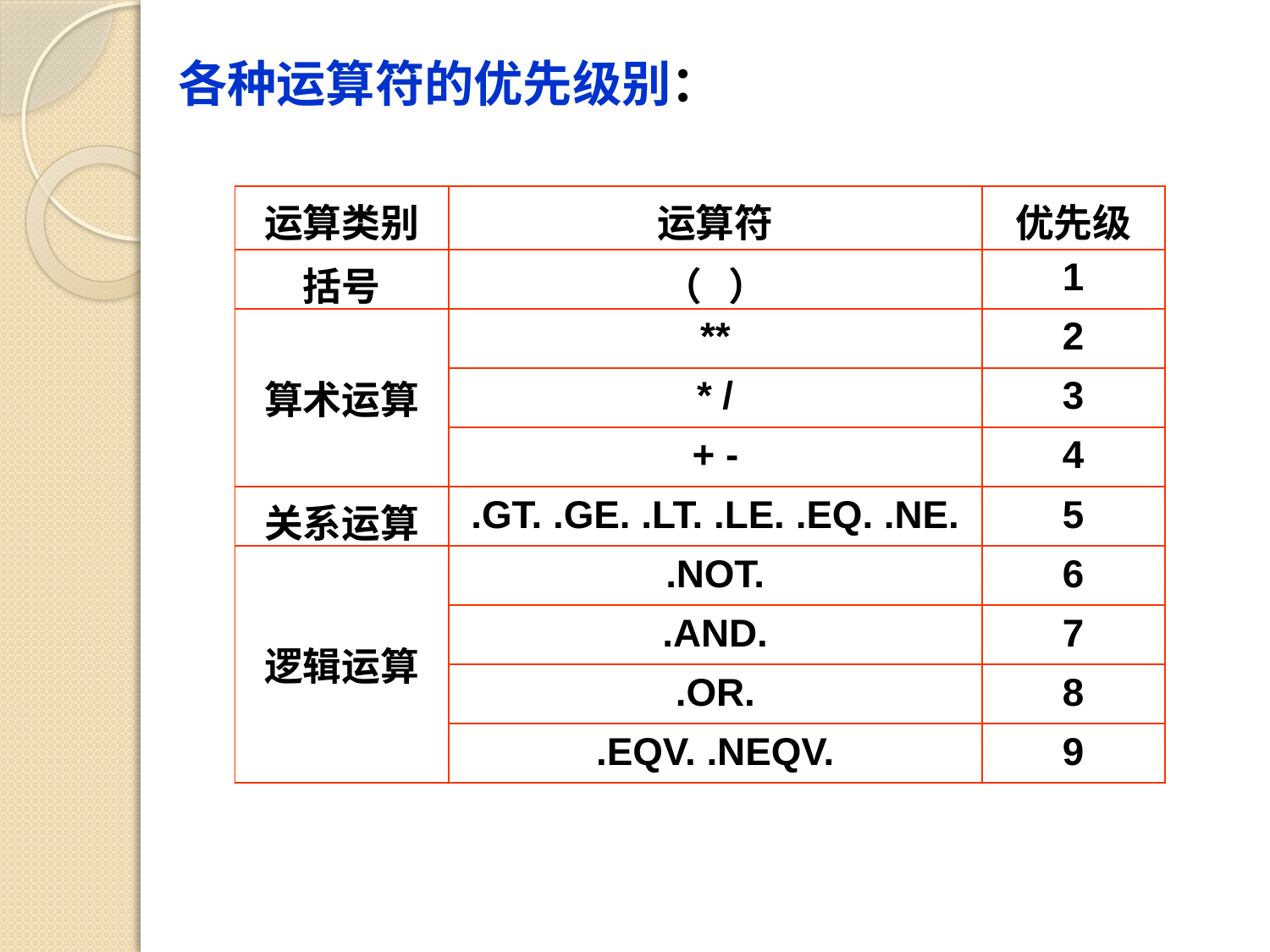

各种运算符的优先级别：
| 运算类别 | 运算符 | 优先级 |
| --- | --- | --- |
| 括号 | （ ） | 1 |
| 算术运算 | \*\* | 2 |
|  | \* / | 3 |
|  | + - | 4 |
| 关系运算 | .GT. .GE. .LT. .LE. .EQ. .NE. | 5 |
| 逻辑运算 | .NOT. | 6 |
|  | .AND. | 7 |
|  | .OR. | 8 |
|  | .EQV. .NEQV. | 9 |